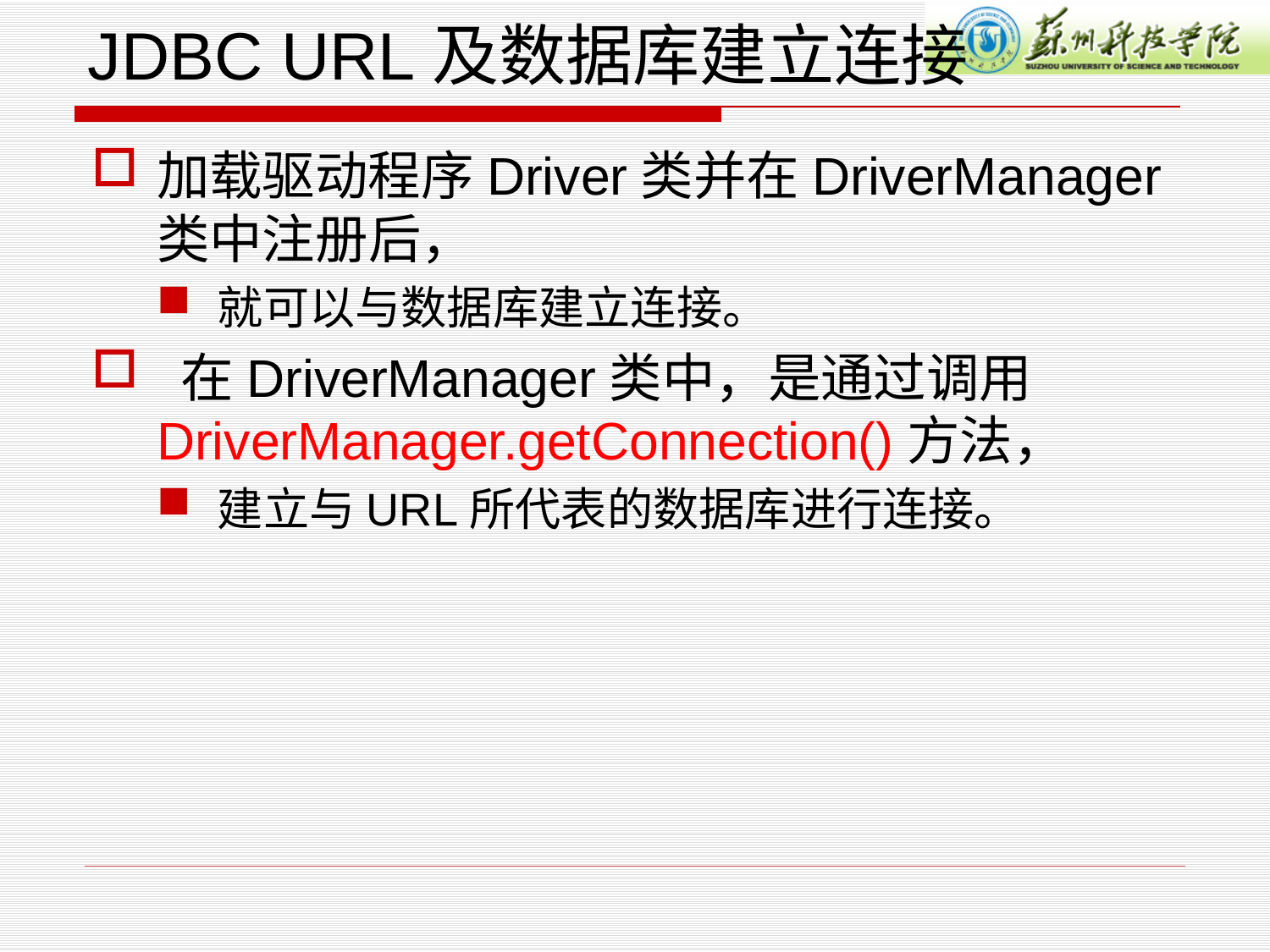

# JDBC URL及数据库建立连接
加载驱动程序Driver类并在DriverManager类中注册后，
就可以与数据库建立连接。
 在DriverManager类中，是通过调用DriverManager.getConnection()方法，
建立与URL所代表的数据库进行连接。